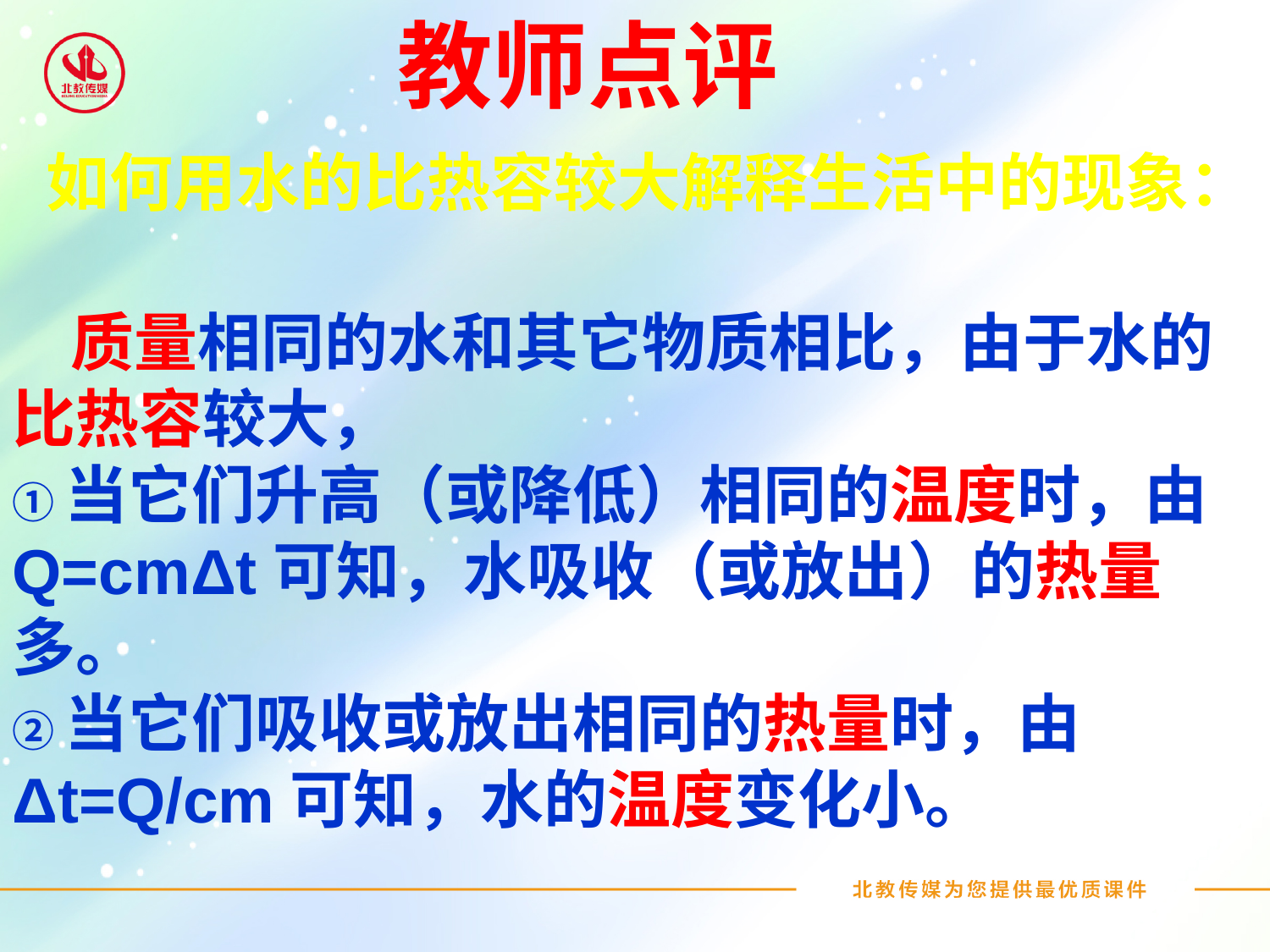

教师点评
如何用水的比热容较大解释生活中的现象：
   质量相同的水和其它物质相比，由于水的比热容较大，
①当它们升高（或降低）相同的温度时，由Q=cmΔt可知，水吸收（或放出）的热量多。
②当它们吸收或放出相同的热量时，由Δt=Q/cm可知，水的温度变化小。